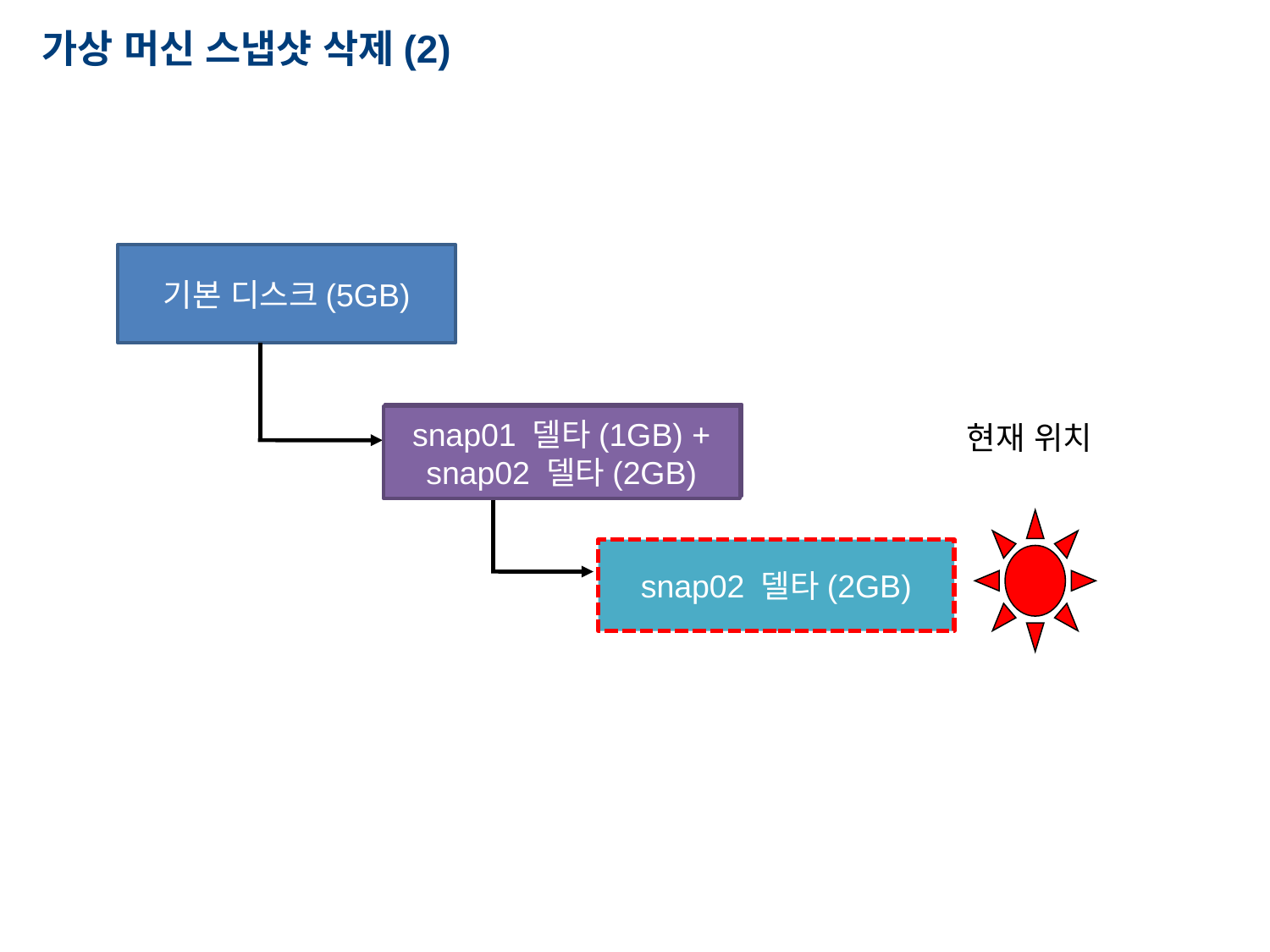

# 가상 머신 스냅샷 삭제(2)
기본 디스크(5GB)

snap01 델타(1GB)
snap01 델타(1GB) +
snap02 델타(2GB)
현재 위치

snap02 델타(2GB)